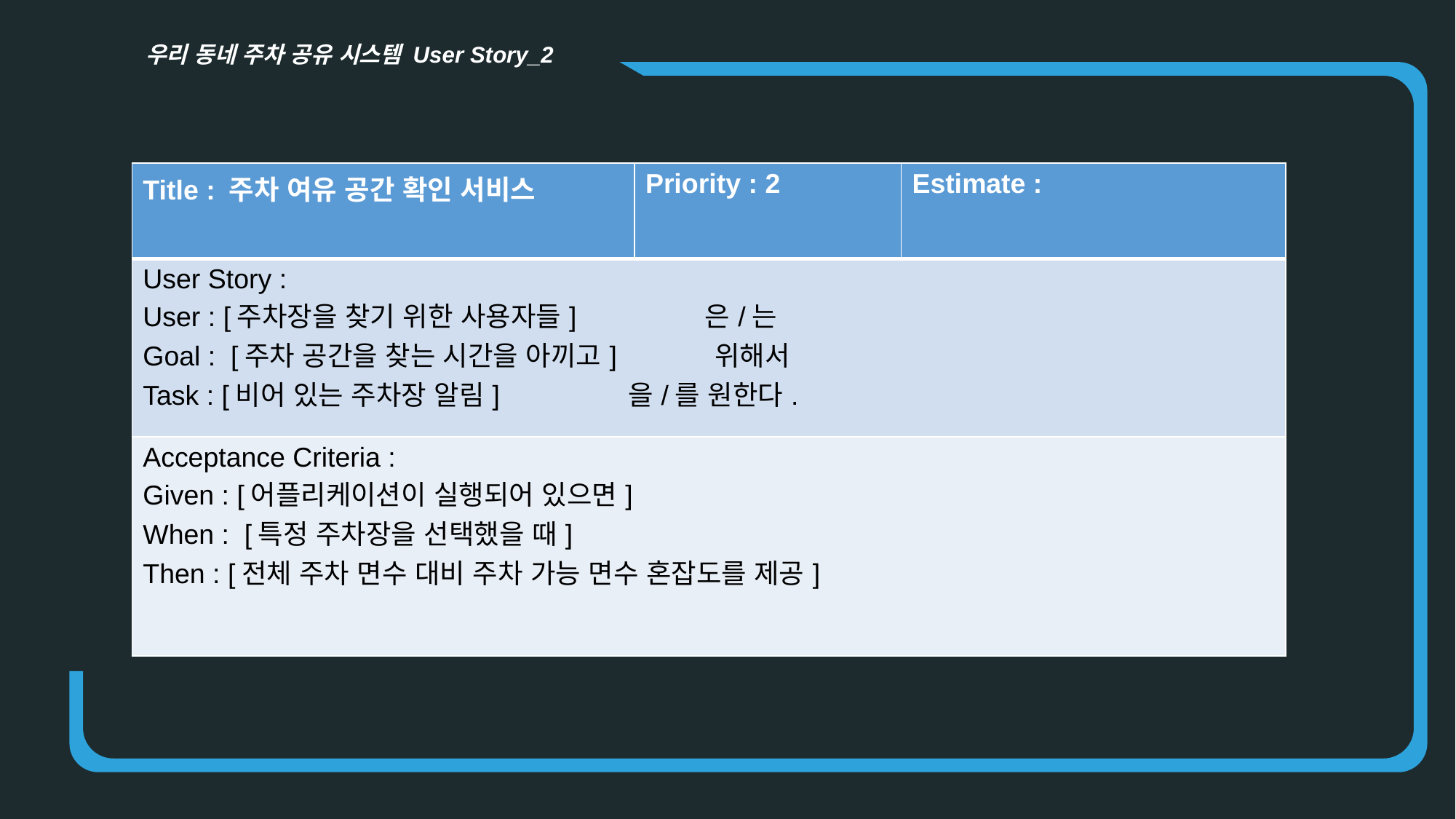

우리 동네 주차 공유 시스템 User Story_2

| Title : 주차 여유 공간 확인 서비스 | Priority : 2 | Estimate : |
| --- | --- | --- |
| User Story : User : [주차장을 찾기 위한 사용자들] 은/는 Goal : [주차 공간을 찾는 시간을 아끼고] 위해서 Task : [비어 있는 주차장 알림] 을/를 원한다. |  |  |
| Acceptance Criteria : Given : [어플리케이션이 실행되어 있으면] When : [특정 주차장을 선택했을 때] Then : [전체 주차 면수 대비 주차 가능 면수 혼잡도를 제공] |  |  |